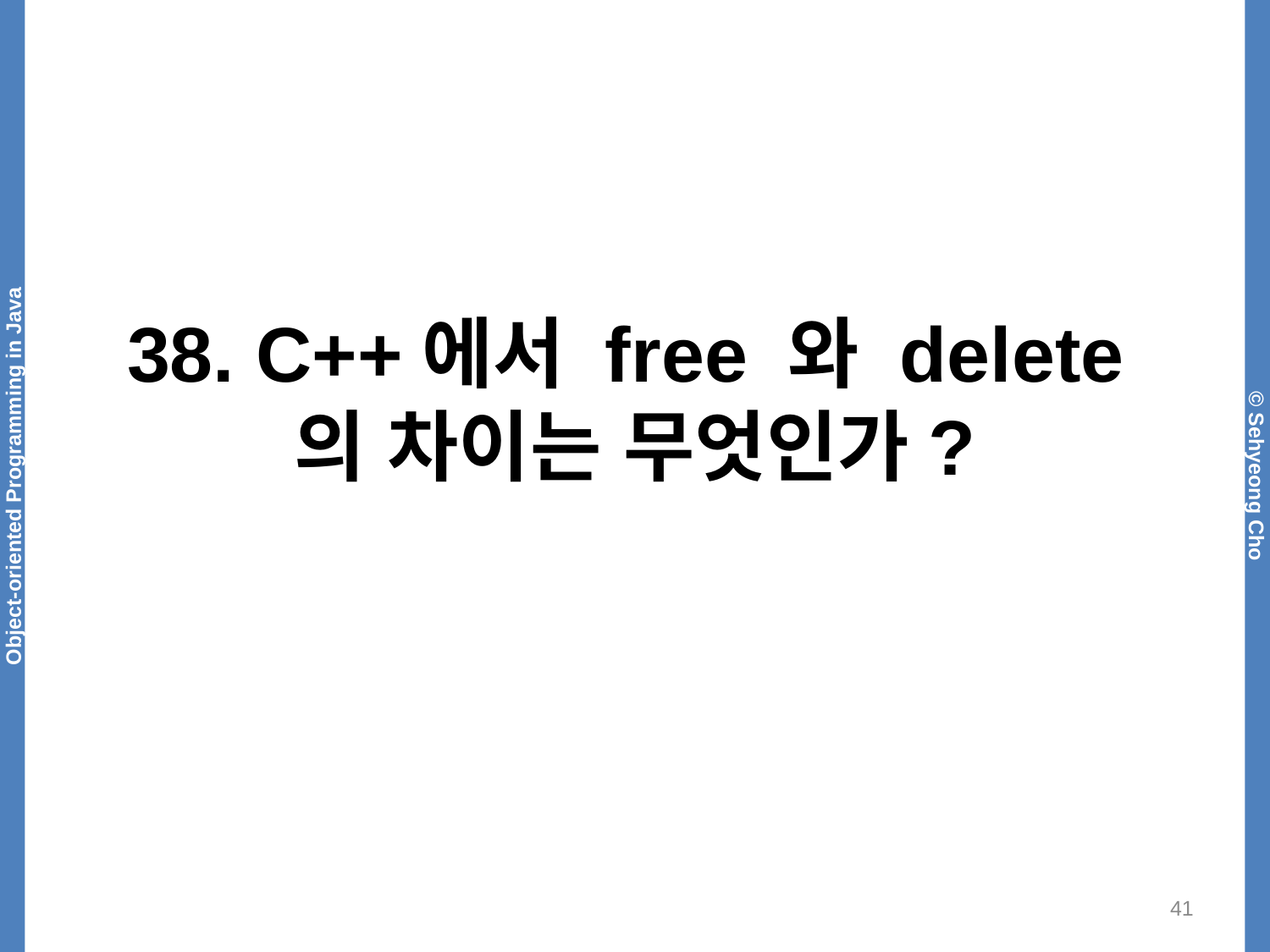

# 38. C++에서 free 와 delete의 차이는 무엇인가?

41